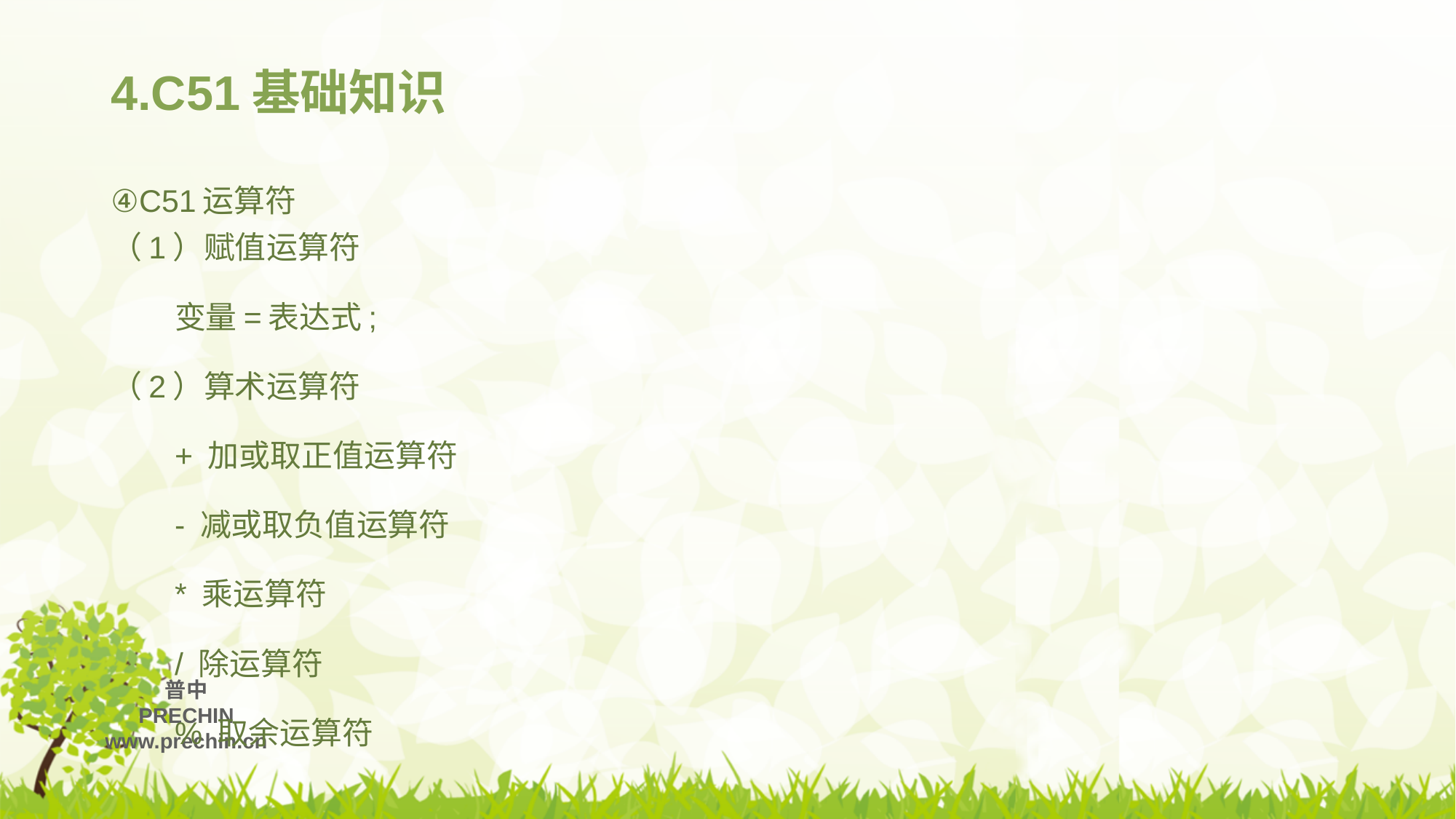

# 4.C51基础知识
④C51运算符
（1）赋值运算符
变量=表达式;
（2）算术运算符
+ 加或取正值运算符
- 减或取负值运算符
* 乘运算符
/ 除运算符
% 取余运算符